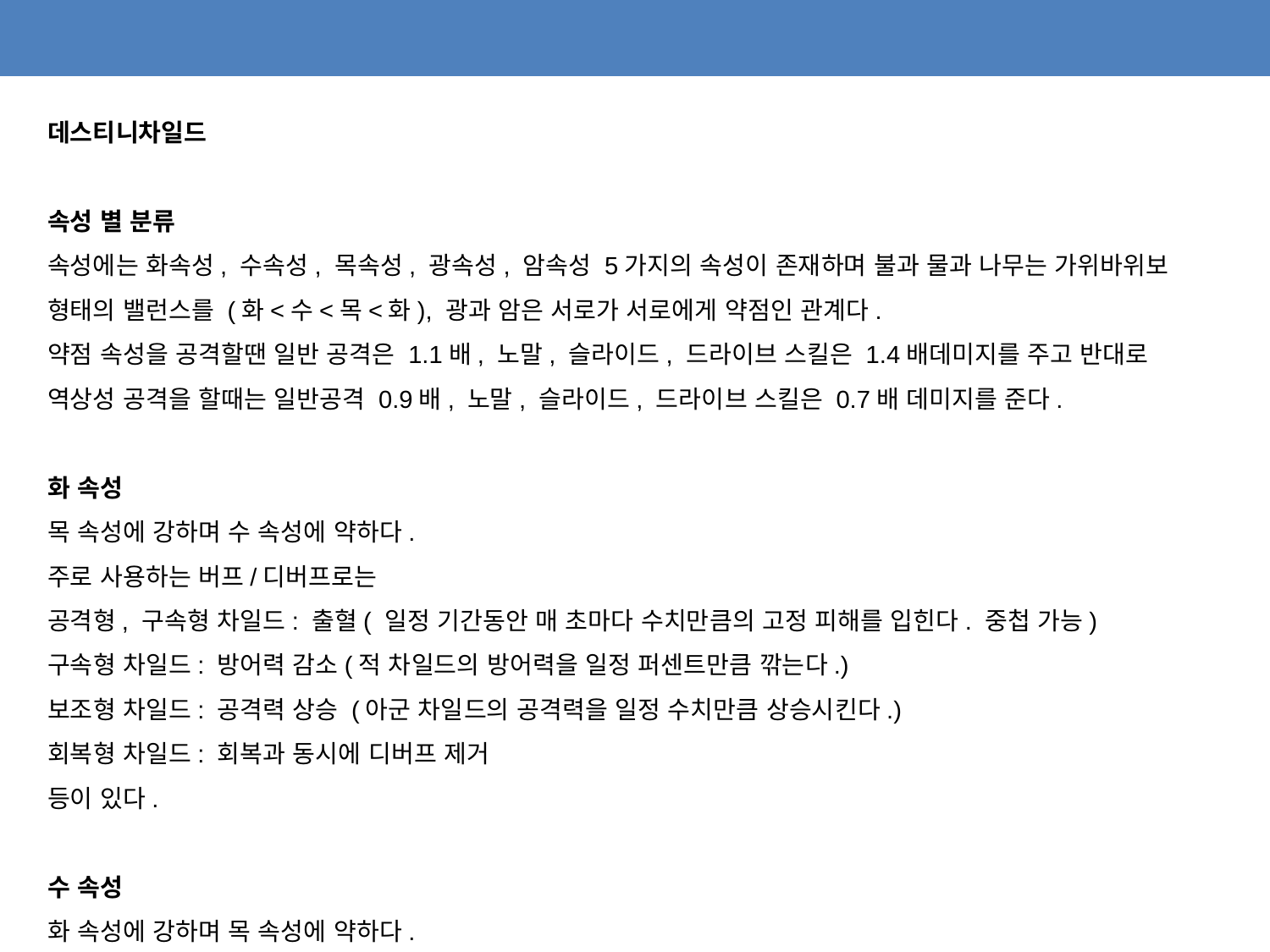

데스티니차일드

메인은 공격형, 구속형, 방어형, 보조형, 회복형 5가지의 타입으로 구분되며, 추가로 타 차일드에 먹일 시 경험치를 많이 올려주는 경험치형과, 말그대로 진화용 재물인 진화형이 존재한다.
공격형
이름 그대로 메인 딜러. 모든 타입중 가장 공격력이 높고 스킬 구성도 공격적이다. 하지만 반대급부로 HP, 방어력이 낮은 유리대포들이 많다.
슬라이드 스킬은 타겟을 공격해서 데미지를 입히거나, 랜덤으로 공격하거나, 방어무시, 연타공격등 여러가지 타입이 있다.
드라이브 스킬은 모든 유형중 가장 강력한 대미지를 주고 3인 이상을 공격하거나 독, 출혈 등 상태이상을 건다.
구속형
공격형과 방어형의 중간정도 되는 스탯을 가지고 있으며 스킬에 부가효과가 붙어 있다.
드라이브 스킬은 대미지와 함께 상대에게 실명, 공격력/방어력 감소 같은 상태이상을 걸거나 적의 드라이브 게이지를 깎는 디버프 형 차일드들이다. 상태이상은 던전에서 썩 효율이 좋지 않기때문에 먼저 드라이브 게이지를 모아서 선빵을 날리는게 목적인 PVP컨텐츠에서 주로 사용된다.
세부적으로는 리타, 주피터, 5성 드미테르나 아펩같이 2명에게 시간차 딜링을 누적시키는 도트딜러 타입, 딜보다는 디버프가 주가 되어 적의 공격을 봉쇄하거나 방어능력을 약화시키는 란페이나 바벨, 큐브모아, 니르티같은 디버퍼 타입, 그리고 구속형에 속하지만 보조형같은 스킬셋를 가진 미리나같은 하이브리드 타입이 있다.
본래 베타테스트에서는 공방형이라는 공격형과 방어형의 중간정도 되는 능력치, 드라이브에 공격력, 방어력 버프가 달린 딜탱형 캐릭터들이었으나 고유의 특징이 적다고 판단되어 삭제되고 정식 오픈에서는 구속형으로 변경됐다.
소울 카르타의 추가로 PVP 컨텐츠에서 가장 이득을 본 타입인데 기존에도 강타를 사용하는 바벨, 이피스는 강력한 차일드라는 평을 받았는데 여기에 슬라이드 대미지를 대폭 증가시켜주는 소울 카르타의 추가로 딜과 CC를 모두 걸 수 있게 되어 PVP 컨텐츠를 지배하고 있다.
방어형
높은 체력과 방어력을 가진 탱커. 스킬의 데미지는 낮지만 사용 후 짧은 턴동안 데미지를 반사하거나 데미지의 일부를 흡수하는 등 버티는데 주력화 된 타입. 슬라이드 스킬로 역할을 구분하는데 크게 '대신맞기'를 활용해 아군이 맞을 딜을 대신 맞아주는 어그로형 탱커와 아군에게 버프를 걸어 더 튼튼하게 만들어주는 버퍼형 탱커로 구분할 수 있다.
드라이브 스킬은 데미지와 함께 아군을 무적화하거나 방어력을 크게 올린다.
태생별로 차이가 가장 극명하게 나뉘는 타입이다. 보조형에는 윗단계를 넘볼 수 있을 정도로 고성능이거나 차별점을 가진 차일드가 꽤 존재하고, 공격형에는 아르테미스와 펜릴이 상위 단계와 어깨를 견준다. 구속형과 회복형은 5성 미만은 사실상 쓸모가 없다고 평가받는 수준이라 논외. 방어형의 경우 각 단계별로 분명히 좋은 평가를 받는 차일드가 산재해 있지만, 결코 그 윗단계 탱커와 비견되지는 않는다. 특별히 차별화되는 스킬 구성을 가진 차일드가 딱히 없기도 하고, 탱커는 스킬 이상으로 자신에게 쏠리는 딜을 견뎌낼 기본 능력치의 중요성이 크기 때문이라고 할 수 있다.
다만 스탯에서 방어력이 극단적으로 높은게 페널티가 되기도 하는데 현재 데차의 방어력 스탯은 수치가 5천이 넘으면 효율이 급감하기 시작한다. 그런데 5성 방어형 차일드를 6성으로 진화시키고 한돌이 어느정도 진행되면 기본 방어 스탯이 5천이 넘기 때문.

보조형
직접적인 전투력은 낮지만 공격력 증가, 흡혈 부여 등스킬들의 유틸성이 뛰어난 타입으로 슬라이드 스킬은 일반스킬보다 더욱 유틸성이 강해진다. 드라이브 스킬은 데미지와 아군에게 다양한 버프를 부여.
아이러니하게도 한때는 보조형 계통이 회복형보다 힐 효율이 좋은 경우가 많았는데, 이는 보조형이 사용하는 회복 기술은 대개 10~20초간 적은 양을 지속적으로 회복하는 힐이라 즉발형 힐이 위주가 되는 회복형보다 더 안정적으로 힐을 넣을 수 있기 때문.
12월 7일 패치로 일부 보조형 차일드에게 슬라이드 스킬 사용 시 상태이상을 회복하는 기능이 추가 되었다. 이 패치로 기존에는 꽝카드 취급받던 에르메스, 레다 하위호환이던 에라토 등의 주가가 매우 올랐다.
하지만 회복형 차일드에게 공격력 계수가 붙고 무적, 불사 등 강력한 지원기가 추가되며 17년도 이후에는 회복은 회복형에 맡기는게 더 좋다.
회복형
전투력은 최악이지만 보조형과 함께 아군을 회복시켜줄 수 있는 둘뿐인 타입.
다만 의도된건지 버그인지는 몰라도 런칭 기준으로 즉발형 힐 스킬의 회복량이 상당히 낮아서 11월 기준으로는 드미테르 같은 즉발 힐 차일드는 거의 버려졌고 보호막, 지속 힐 캐릭들이 인기가 많다. 그리고 그런 캐릭들은 대부분 보조형에 있어서 회복형 들어간 덱 보기가 힘들다.
제작진에서도 이 문제를 인지했는지 11월 4일 스킬 관련 수정 예정사항 안내를 통해 체력 회복 스킬을 개선하고 회복량도 공격력에 비례해 증가시킬 예정을 밝혔고 18일에 회복형 차일드의 즉시, 지속 회복 스킬에 공격력 계수가 추가[17]되었고 화속성 암속성 차일드의 즉시 회복 스킬에 상태이상 제거가 추가되었다.
가장 큰 단점은 모든 타입을 통틀어 가장 느린 스킬 차지 속도로, 드라이브가 메인인 현 럼블 메타와는 완전히 동떨어진다. 게다가 보호막 탱커들이 즉발 전체 힐러 역할을 할 수 있는 점, 회복형 카운터 차일드의 존재, 회복형과 비슷한 힐량을 지닌 보조형 차일드의 존재 등으로 럼블에서는 '상위권 가려면 회복형은 걸러라'는 말이 있을 정도로 천시받는 클래스. 여기서 유일하게 예외인 게 힐도 해주면서 공격력을 올려주는 광폭화 버프가 있는 메티스. 다만 이 광폭화마저 체력이 가장 낮은 아군 대상으로 걸리므로 일단 아군이 맞아야 활약이 가능해진다는 점에서 상대적으로 수비형. 그나마 오픈 이후 지속적으로 상향을 받고 있는게 위안점이다.
드라이브 스킬은 아군의 순간적으로 체력을 대폭 회복하거나, 지속적으로 체력을 회복시키거나, 아군을 부활시키는 전형적인 힐러들 타입이 많다. 회복형 차일드는 상대에게 대미지를 주는 형식의 드라이브 스킬이 없었지만 언노운이 추가되며 이 기록은 깨졌다.
데스티니차일드

속성 별 분류
속성에는 화속성, 수속성, 목속성, 광속성, 암속성 5가지의 속성이 존재하며 불과 물과 나무는 가위바위보 형태의 밸런스를 (화<수<목<화), 광과 암은 서로가 서로에게 약점인 관계다.
약점 속성을 공격할땐 일반 공격은 1.1배, 노말, 슬라이드, 드라이브 스킬은 1.4배데미지를 주고 반대로 역상성 공격을 할때는 일반공격 0.9배, 노말, 슬라이드, 드라이브 스킬은 0.7배 데미지를 준다.
화 속성
목 속성에 강하며 수 속성에 약하다.
주로 사용하는 버프/디버프로는
공격형, 구속형 차일드: 출혈( 일정 기간동안 매 초마다 수치만큼의 고정 피해를 입힌다. 중첩 가능)
구속형 차일드: 방어력 감소(적 차일드의 방어력을 일정 퍼센트만큼 깎는다.)
보조형 차일드: 공격력 상승 (아군 차일드의 공격력을 일정 수치만큼 상승시킨다.)
회복형 차일드: 회복과 동시에 디버프 제거
등이 있다.

수 속성
화 속성에 강하며 목 속성에 약하다.
주로 사용하는 스킬들의 특징으로는
공격형 차일드: 중독( 일정 기간동안 적이 행동할 때 마다 수치만큼의 고정 피해를 입히며 피격 시 중독 피해의 30%만큼 추가 피해를 입힌다.)
구속형 차일드: 적 차일드 스킬 게이지 충전속도/충전량 감소
보조형 차일드: 아군 차일드 스킬 게이지 충전속도/충전량 증가
회복형 차일드: 상태이상인 아군 추가 회복
등이 있다.

목 속성
수 속성에 강하며 화 속성에 약하다.
주로 사용하는 스킬들의 특징으로는
공격형 차일드: 흡혈 (적에게 준 피해의 일부만큼을 자신의 체력으로 회복한다. 데스힐의 영향을 받지 않는다.)
구속형 차일드: 약점 방어 감소 ( 대상 차일드가 약점 속성으로 인해 공격받을 때 피해를 더욱 늘린다.)
보조형 차일드: 보호막 추가 , 방어력 추가
등이 있다.
광 속성
암 속성에게 더 큰 피해를 주고 더 큰 피해를 받는 서로 약점인 관계.
주로 사용하는 스킬들의 특징으로는
공격형, 구속형 차일드: 실명(일정 기간동안 적의 공격이 빗나갈 확률이 증가한다.) , HP회복량 감소/불가 ( 적 차일드의 HP 회복량을 줄인다/0으로 만든다.)
구속형 차일드: 석화 ( 일정 기간 혹은 3번 공격당할 때 까지 적 차일드의 행동을 봉인한다.)
보조형, 회복형 차일드: 즉시, 지속 회복량 증가.
등이 있다.
암 속성
광 속성에게 더 큰 피해를 주고 더 큰 피해를 받는 서로 약점인 관계.
주로 사용하는 스킬들의 특징으로는
공격형 차일드: 방어 무시 공격 ( 슬라이드 스킬 사용시 적의 방어력을 무시하는 강력한 연타 공격을 한다)
구속형 차일드: 공격력 감소 ( 적 차일드의 공격력을 일정 수치만큼 감소시킨다)
보조형 차일드: 크리티컬 확률 증가 + 크리티컬 피해 증가
회복형 차일드:즉시, 지속 회복량 증가(불사및광폭화)
등이있다.